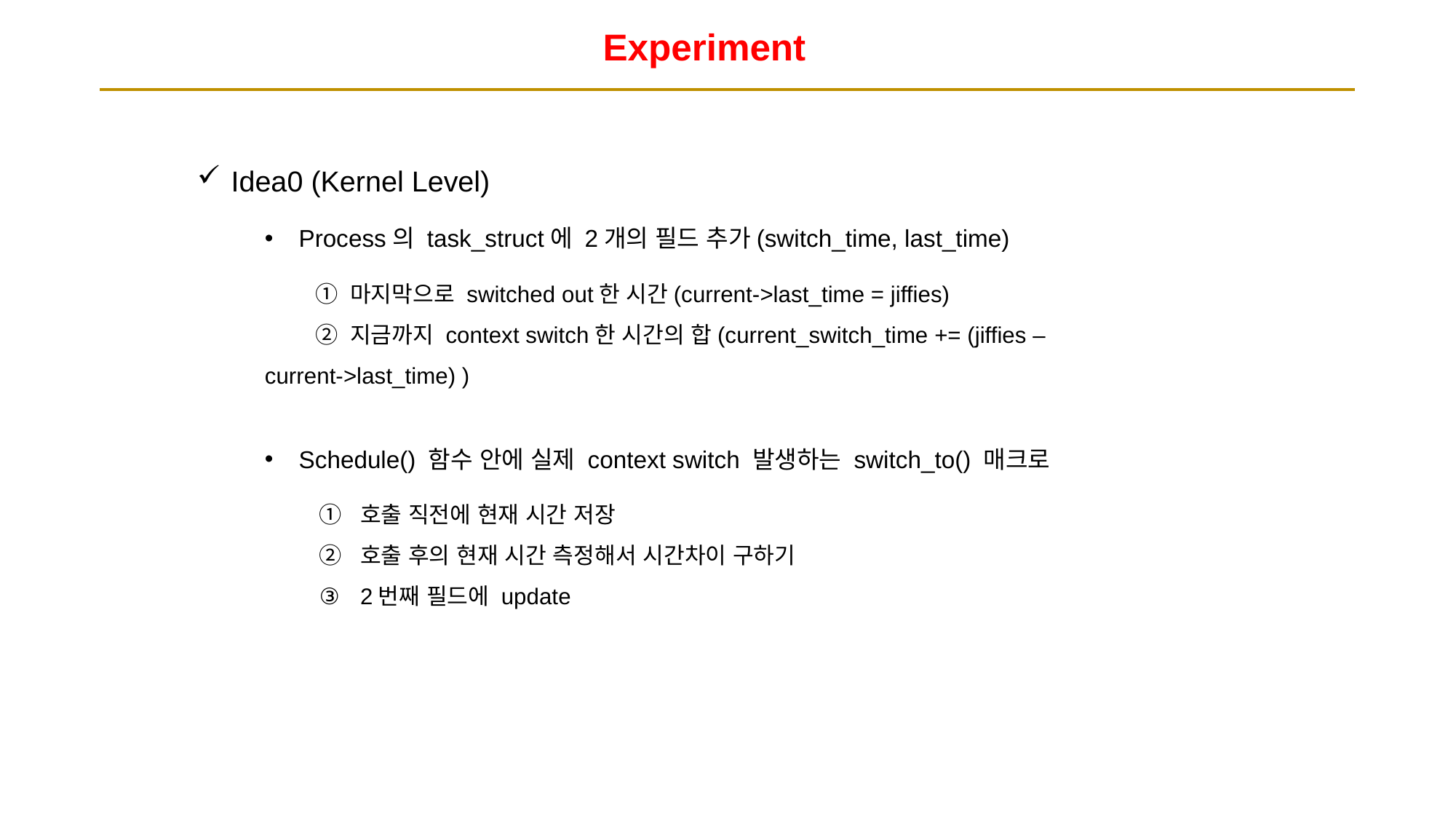

Experiment
Idea0 (Kernel Level)
Process의 task_struct에 2개의 필드 추가(switch_time, last_time)

        ① 마지막으로 switched out한 시간(current->last_time = jiffies)
        ② 지금까지 context switch한 시간의 합(current_switch_time += (jiffies – current->last_time) )

Schedule() 함수 안에 실제 context switch 발생하는 switch_to() 매크로

호출 직전에 현재 시간 저장
호출 후의 현재 시간 측정해서 시간차이 구하기
2번째 필드에 update